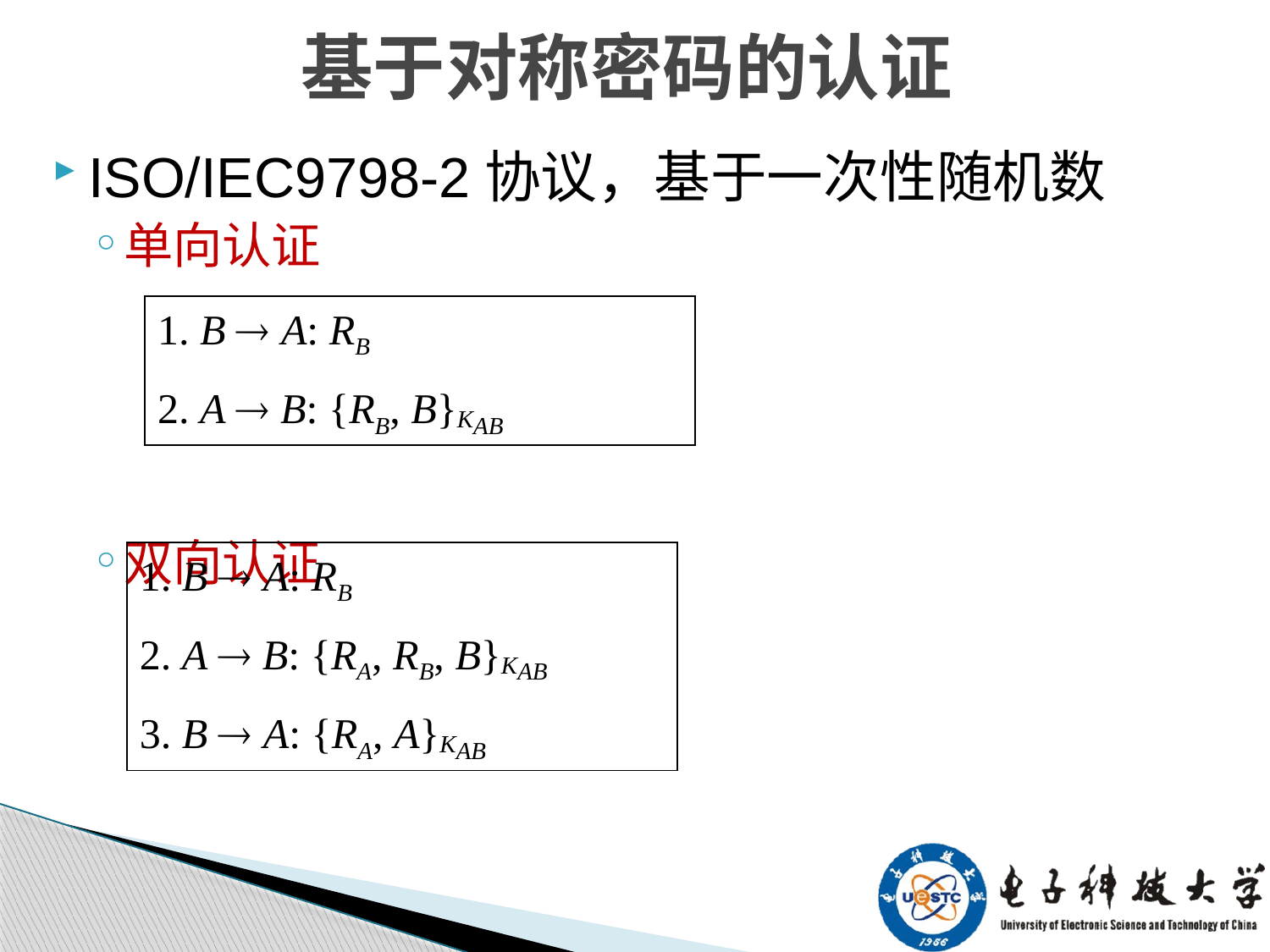

189
# 基于对称密码的认证
ISO/IEC9798-2协议，基于一次性随机数
单向认证

双向认证
1. B → A: RB
2. A → B: {RB, B}KAB
1. B → A: RB
2. A → B: {RA, RB, B}KAB
3. B → A: {RA, A}KAB